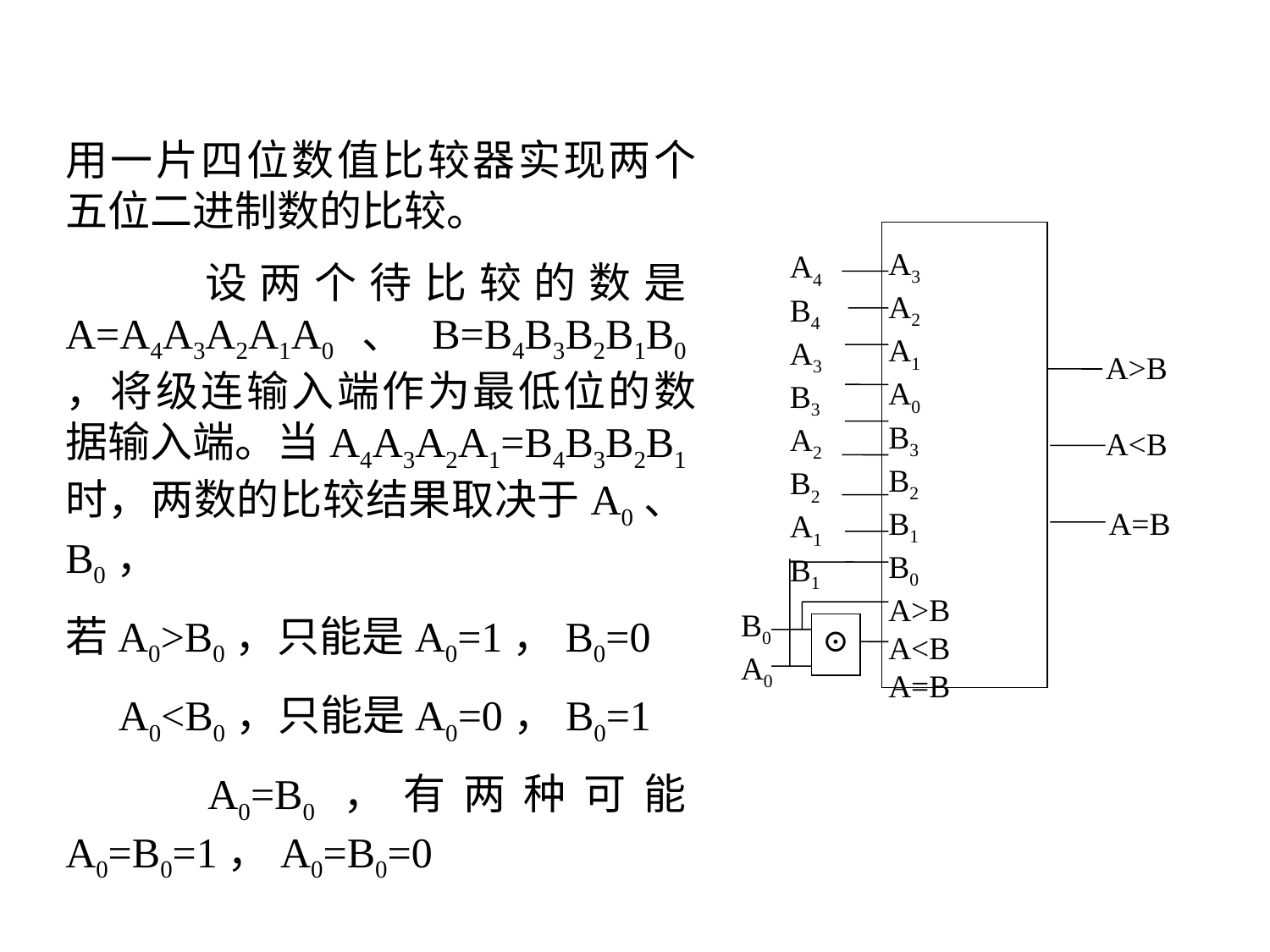

用一片四位数值比较器实现两个五位二进制数的比较。
	设两个待比较的数是A=A4A3A2A1A0、B=B4B3B2B1B0，将级连输入端作为最低位的数据输入端。当A4A3A2A1=B4B3B2B1时，两数的比较结果取决于A0、B0，
若A0>B0，只能是A0=1，B0=0
     A0<B0，只能是A0=0，B0=1
     A0=B0，有两种可能A0=B0=1，A0=B0=0
A3
A2
A1
A0
B3
B2
B1
B0
A>B
A<BA=B
A4
B4
A3
B3
A2
B2
A1
B1

A>B

A<B

A=B

B0
A0
⊙